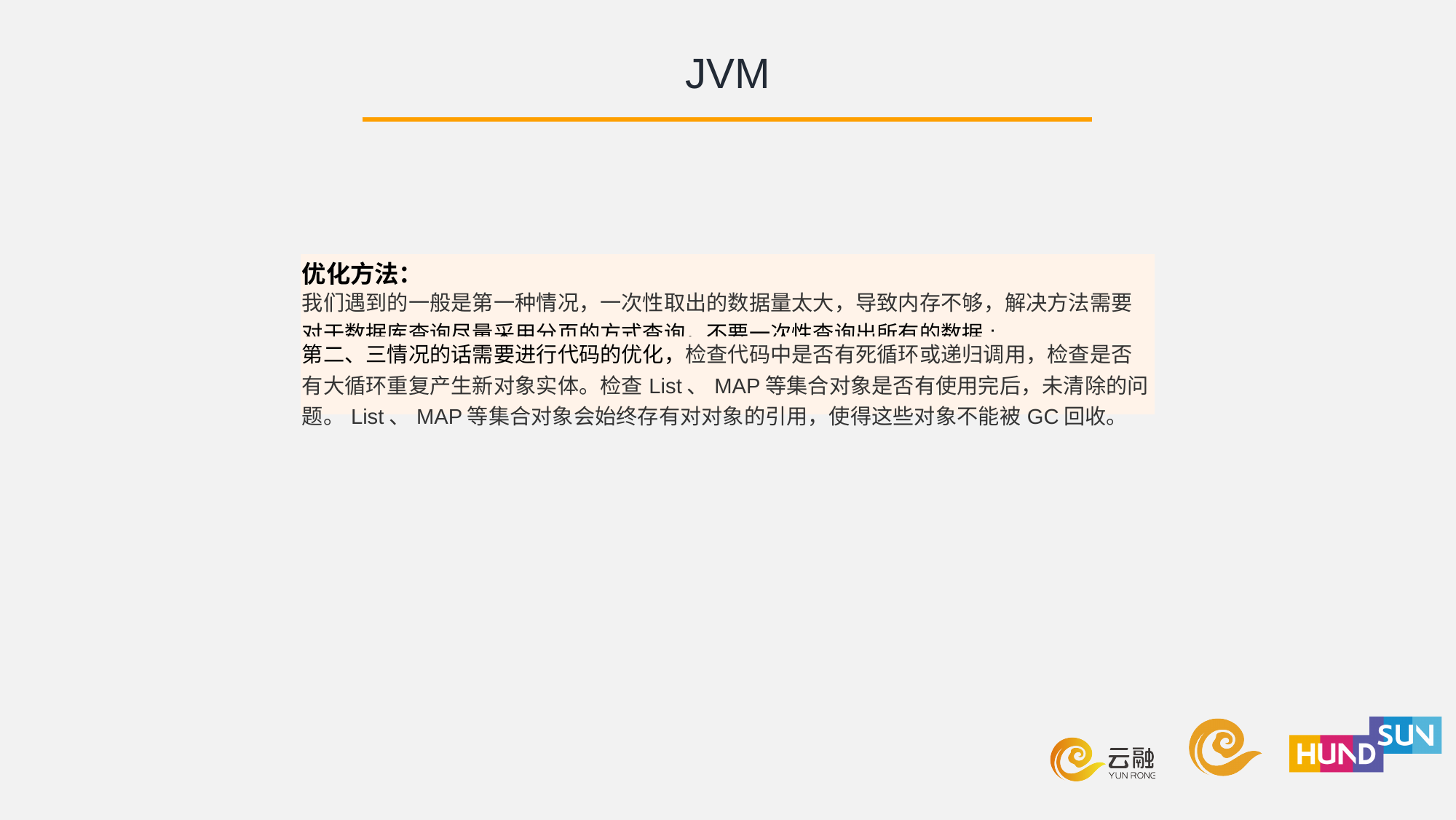

JVM
| 优化方法： |
| --- |
| 我们遇到的一般是第一种情况，一次性取出的数据量太大，导致内存不够，解决方法需要对于数据库查询尽量采用分页的方式查询，不要一次性查询出所有的数据; |
| 第二、三情况的话需要进行代码的优化，检查代码中是否有死循环或递归调用，检查是否有大循环重复产生新对象实体。检查List、MAP等集合对象是否有使用完后，未清除的问题。List、MAP等集合对象会始终存有对对象的引用，使得这些对象不能被GC回收。 |